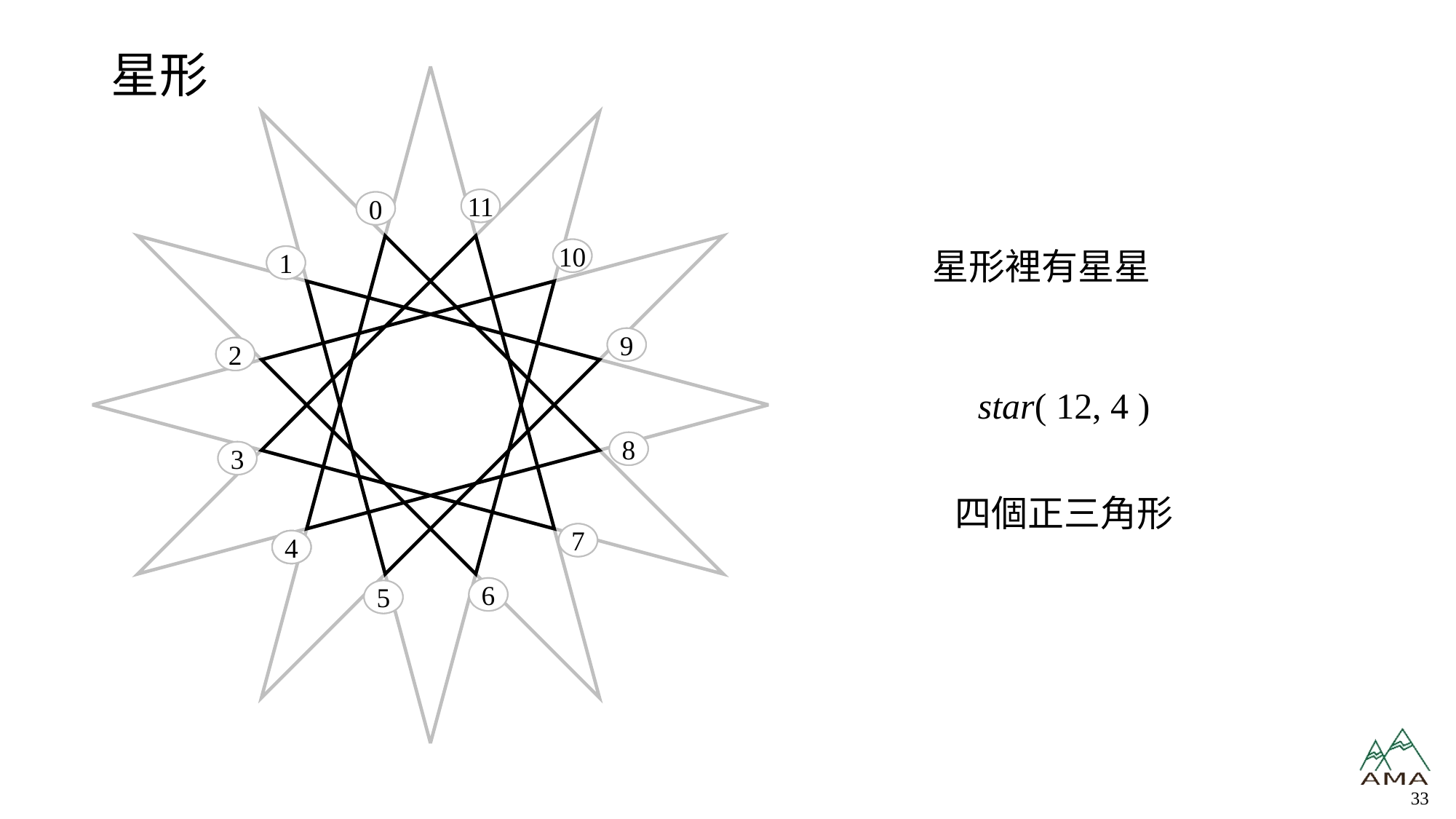

# 星形

1
11
1
0
1
10
1
1
1
9
1
2
1
8
1
3
1
7
1
4
4
4
1
6
5
5

星形裡有星星
( 12, 5 )
star( 12, 4 )
四個正三角形
33